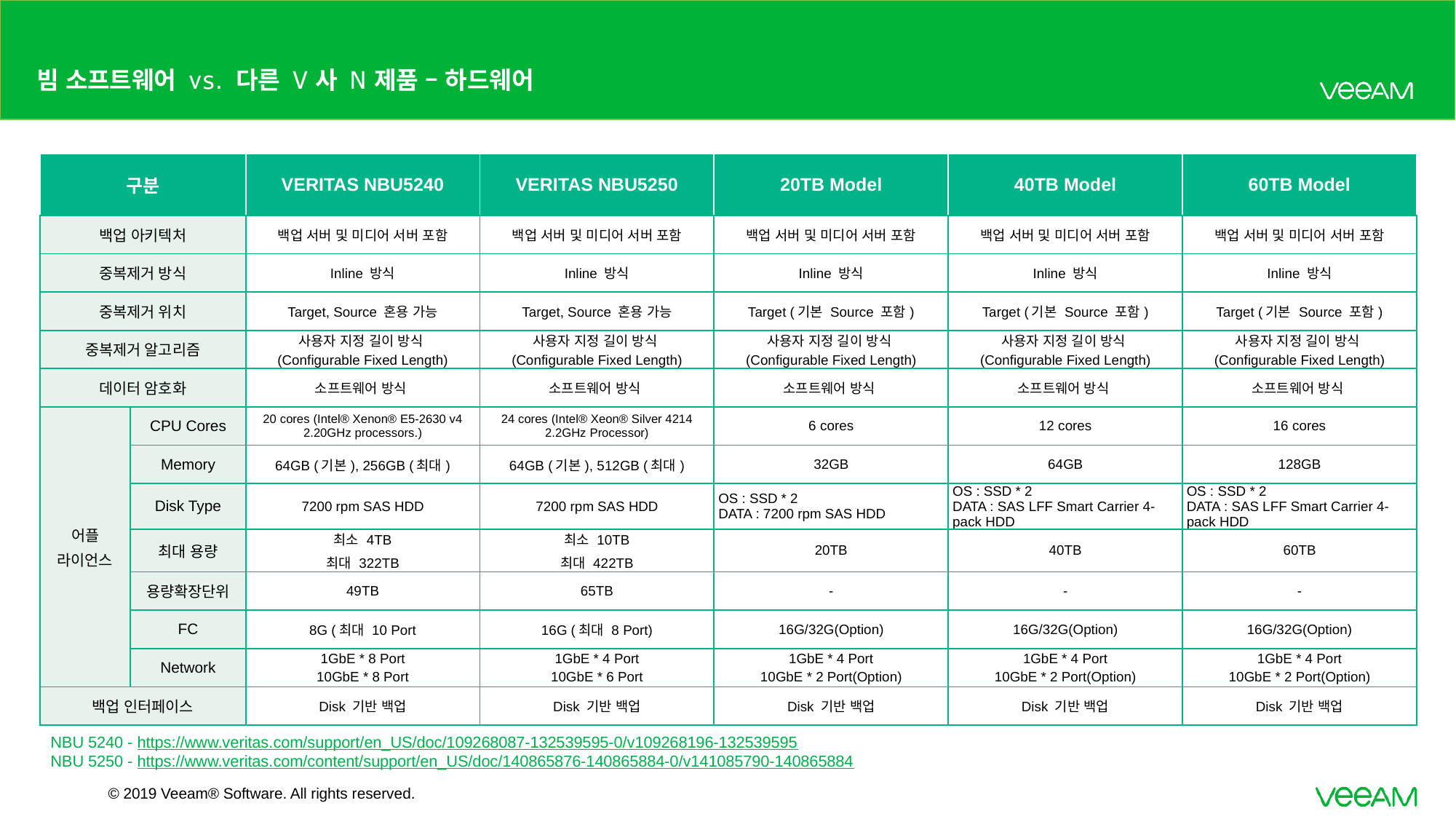

# 빔 소프트웨어 vs. 다른 V사 N제품 – 하드웨어
| 구분 |  | VERITAS NBU5240 | VERITAS NBU5250 | 20TB Model | 40TB Model | 60TB Model |
| --- | --- | --- | --- | --- | --- | --- |
| 백업 아키텍처 |  | 백업 서버 및 미디어 서버 포함 | 백업 서버 및 미디어 서버 포함 | 백업 서버 및 미디어 서버 포함 | 백업 서버 및 미디어 서버 포함 | 백업 서버 및 미디어 서버 포함 |
| 중복제거 방식 |  | Inline 방식 | Inline 방식 | Inline 방식 | Inline 방식 | Inline 방식 |
| 중복제거 위치 |  | Target, Source 혼용 가능 | Target, Source 혼용 가능 | Target (기본 Source 포함) | Target (기본 Source 포함) | Target (기본 Source 포함) |
| 중복제거 알고리즘 |  | 사용자 지정 길이 방식 (Configurable Fixed Length) | 사용자 지정 길이 방식 (Configurable Fixed Length) | 사용자 지정 길이 방식 (Configurable Fixed Length) | 사용자 지정 길이 방식 (Configurable Fixed Length) | 사용자 지정 길이 방식 (Configurable Fixed Length) |
| 데이터 암호화 |  | 소프트웨어 방식 | 소프트웨어 방식 | 소프트웨어 방식 | 소프트웨어 방식 | 소프트웨어 방식 |
| 어플 라이언스 | CPU Cores | 20 cores (Intel® Xenon® E5-2630 v4 2.20GHz processors.) | 24 cores (Intel® Xeon® Silver 4214 2.2GHz Processor) | 6 cores | 12 cores | 16 cores |
|  | Memory | 64GB (기본), 256GB (최대) | 64GB (기본), 512GB (최대) | 32GB | 64GB | 128GB |
|  | Disk Type | 7200 rpm SAS HDD | 7200 rpm SAS HDD | OS : SSD \* 2 DATA : 7200 rpm SAS HDD | OS : SSD \* 2 DATA : SAS LFF Smart Carrier 4-pack HDD | OS : SSD \* 2 DATA : SAS LFF Smart Carrier 4-pack HDD |
|  | 최대 용량 | 최소 4TB 최대 322TB | 최소 10TB 최대 422TB | 20TB | 40TB | 60TB |
|  | 용량확장단위 | 49TB | 65TB | - | - | - |
|  | FC | 8G (최대 10 Port | 16G (최대 8 Port) | 16G/32G(Option) | 16G/32G(Option) | 16G/32G(Option) |
|  | Network | 1GbE \* 8 Port 10GbE \* 8 Port | 1GbE \* 4 Port 10GbE \* 6 Port | 1GbE \* 4 Port 10GbE \* 2 Port(Option) | 1GbE \* 4 Port 10GbE \* 2 Port(Option) | 1GbE \* 4 Port 10GbE \* 2 Port(Option) |
| 백업 인터페이스 |  | Disk 기반 백업 | Disk 기반 백업 | Disk 기반 백업 | Disk 기반 백업 | Disk 기반 백업 |
NBU 5240 - https://www.veritas.com/support/en_US/doc/109268087-132539595-0/v109268196-132539595
NBU 5250 - https://www.veritas.com/content/support/en_US/doc/140865876-140865884-0/v141085790-140865884